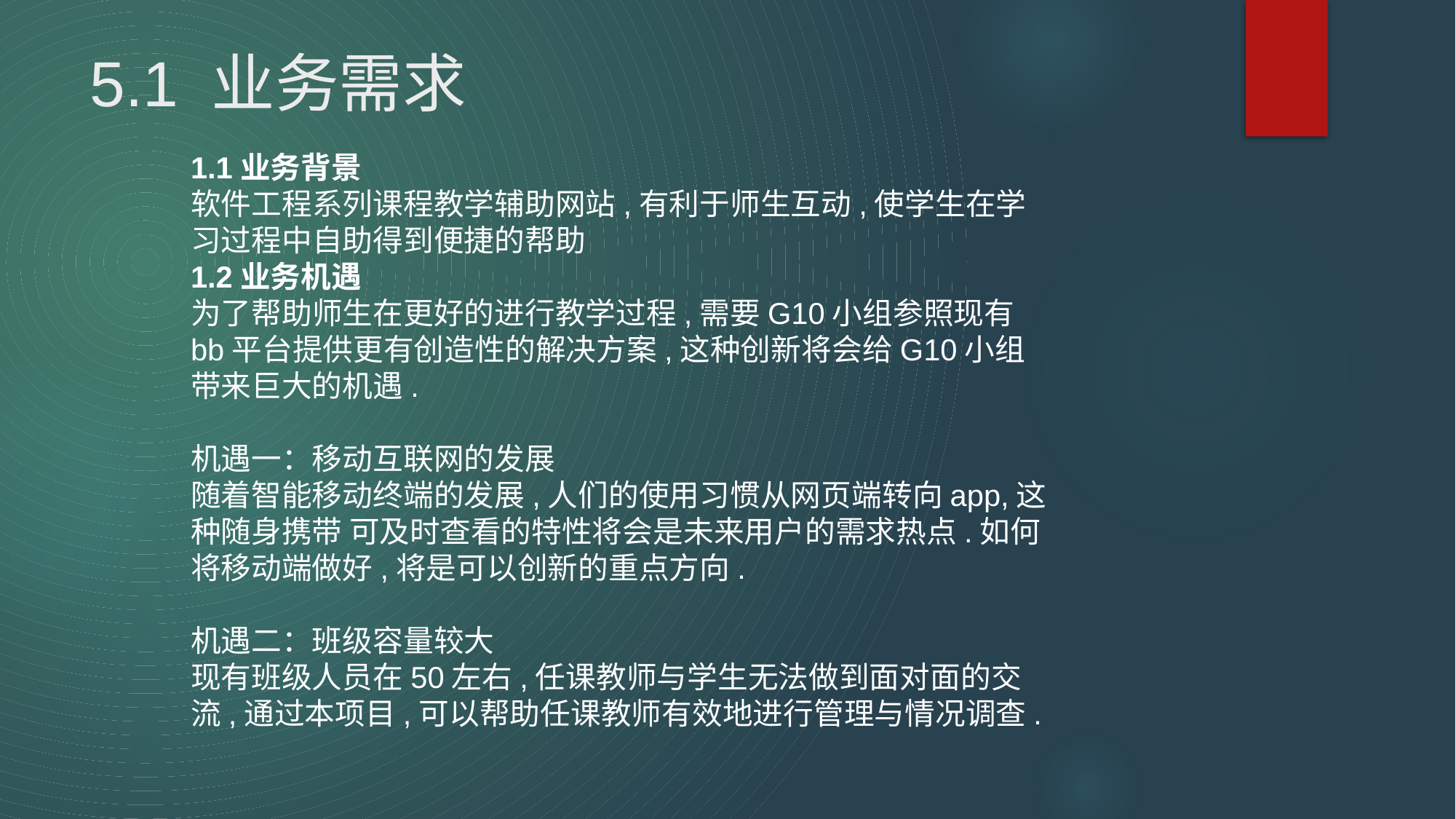

# 5.1 业务需求
1.1业务背景
软件工程系列课程教学辅助网站,有利于师生互动,使学生在学习过程中自助得到便捷的帮助
1.2业务机遇
为了帮助师生在更好的进行教学过程,需要G10小组参照现有bb平台提供更有创造性的解决方案,这种创新将会给G10小组带来巨大的机遇.
机遇一：移动互联网的发展
随着智能移动终端的发展,人们的使用习惯从网页端转向app,这种随身携带 可及时查看的特性将会是未来用户的需求热点.如何将移动端做好,将是可以创新的重点方向.
机遇二：班级容量较大
现有班级人员在50左右,任课教师与学生无法做到面对面的交流,通过本项目,可以帮助任课教师有效地进行管理与情况调查.